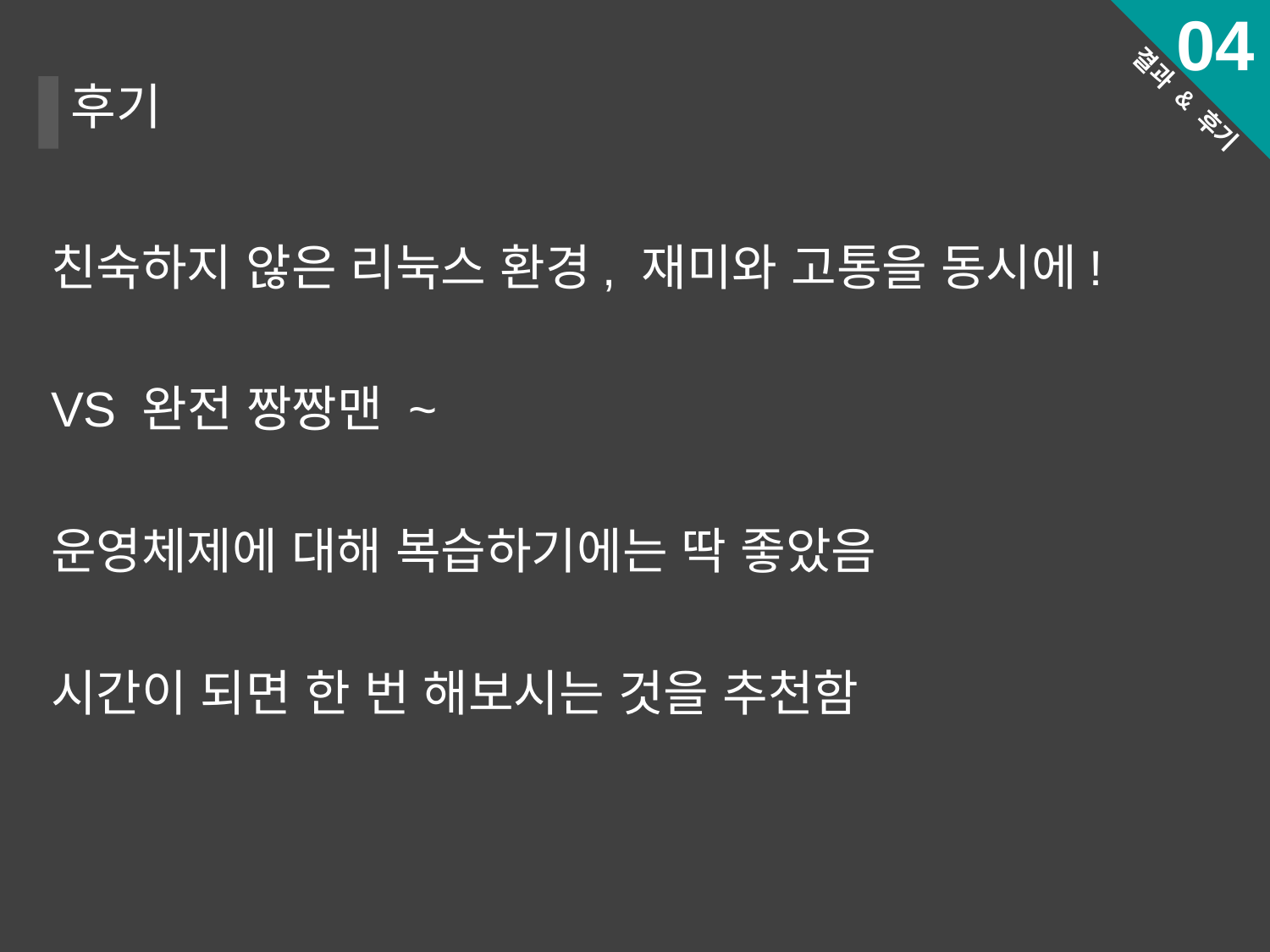

04

후기
결과 & 후기
친숙하지 않은 리눅스 환경, 재미와 고통을 동시에!

VS 완전 짱짱맨 ~

운영체제에 대해 복습하기에는 딱 좋았음

시간이 되면 한 번 해보시는 것을 추천함